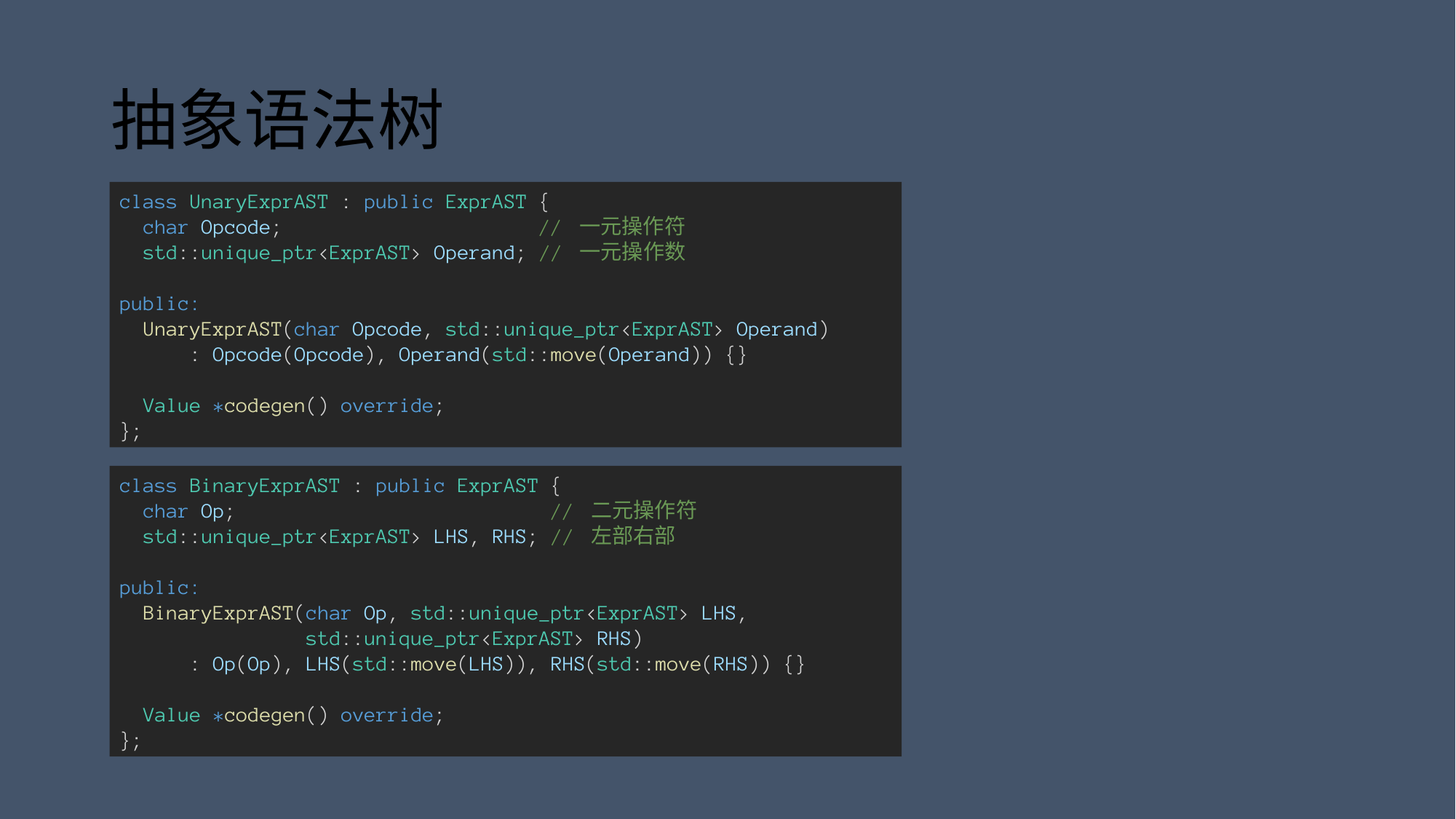

# 抽象语法树
class UnaryExprAST : public ExprAST {
  char Opcode;                      // 一元操作符
  std::unique_ptr<ExprAST> Operand; // 一元操作数
public:
  UnaryExprAST(char Opcode, std::unique_ptr<ExprAST> Operand)
      : Opcode(Opcode), Operand(std::move(Operand)) {}
  Value *codegen() override;
};
class BinaryExprAST : public ExprAST {
  char Op;                           // 二元操作符
  std::unique_ptr<ExprAST> LHS, RHS; // 左部右部
public:
  BinaryExprAST(char Op, std::unique_ptr<ExprAST> LHS,
                std::unique_ptr<ExprAST> RHS)
      : Op(Op), LHS(std::move(LHS)), RHS(std::move(RHS)) {}
  Value *codegen() override;
};